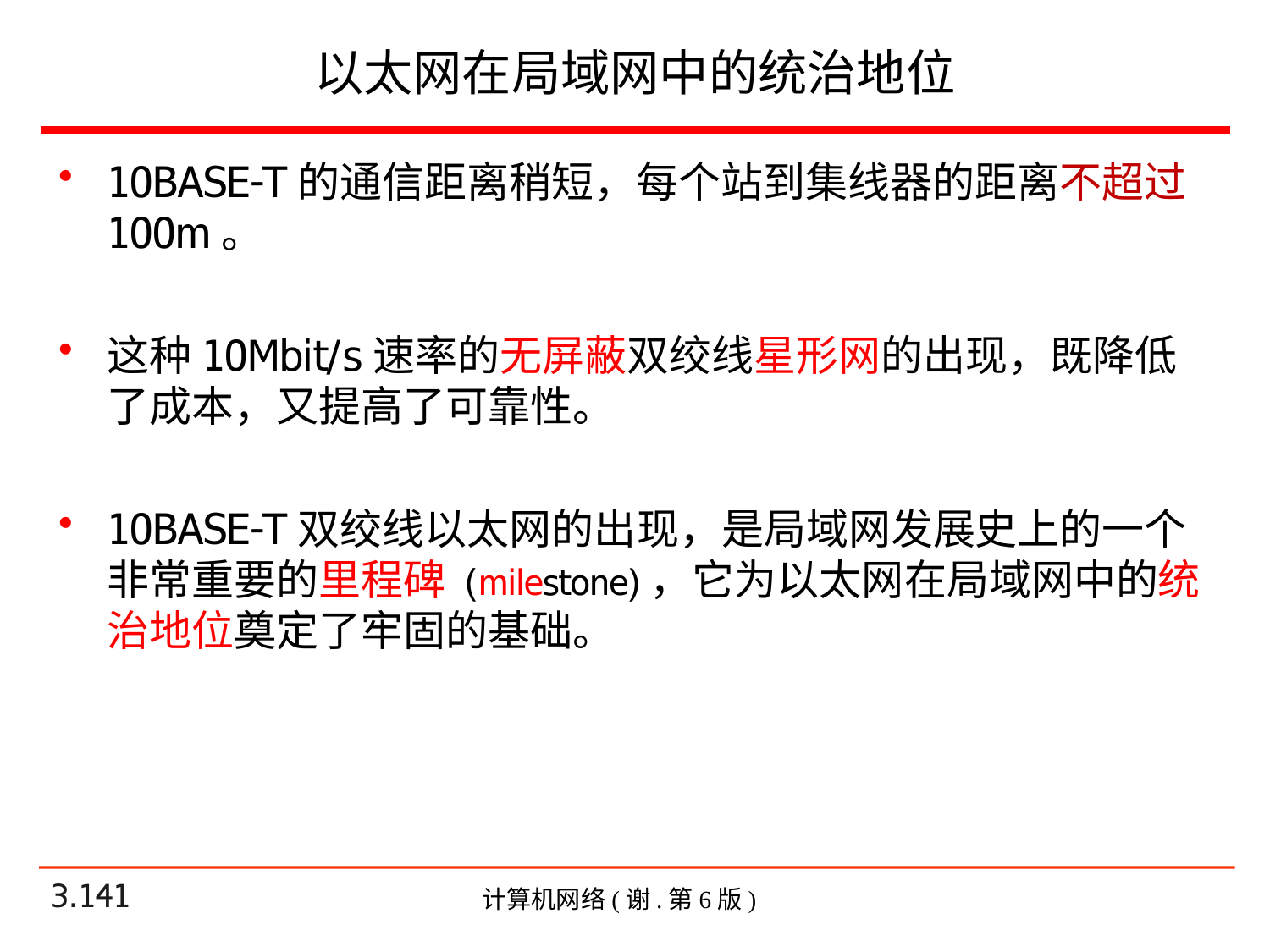

# 以太网在局域网中的统治地位
10BASE-T的通信距离稍短，每个站到集线器的距离不超过 100m。

这种10Mbit/s速率的无屏蔽双绞线星形网的出现，既降低了成本，又提高了可靠性。

10BASE-T双绞线以太网的出现，是局域网发展史上的一个非常重要的里程碑 (milestone)，它为以太网在局域网中的统治地位奠定了牢固的基础。